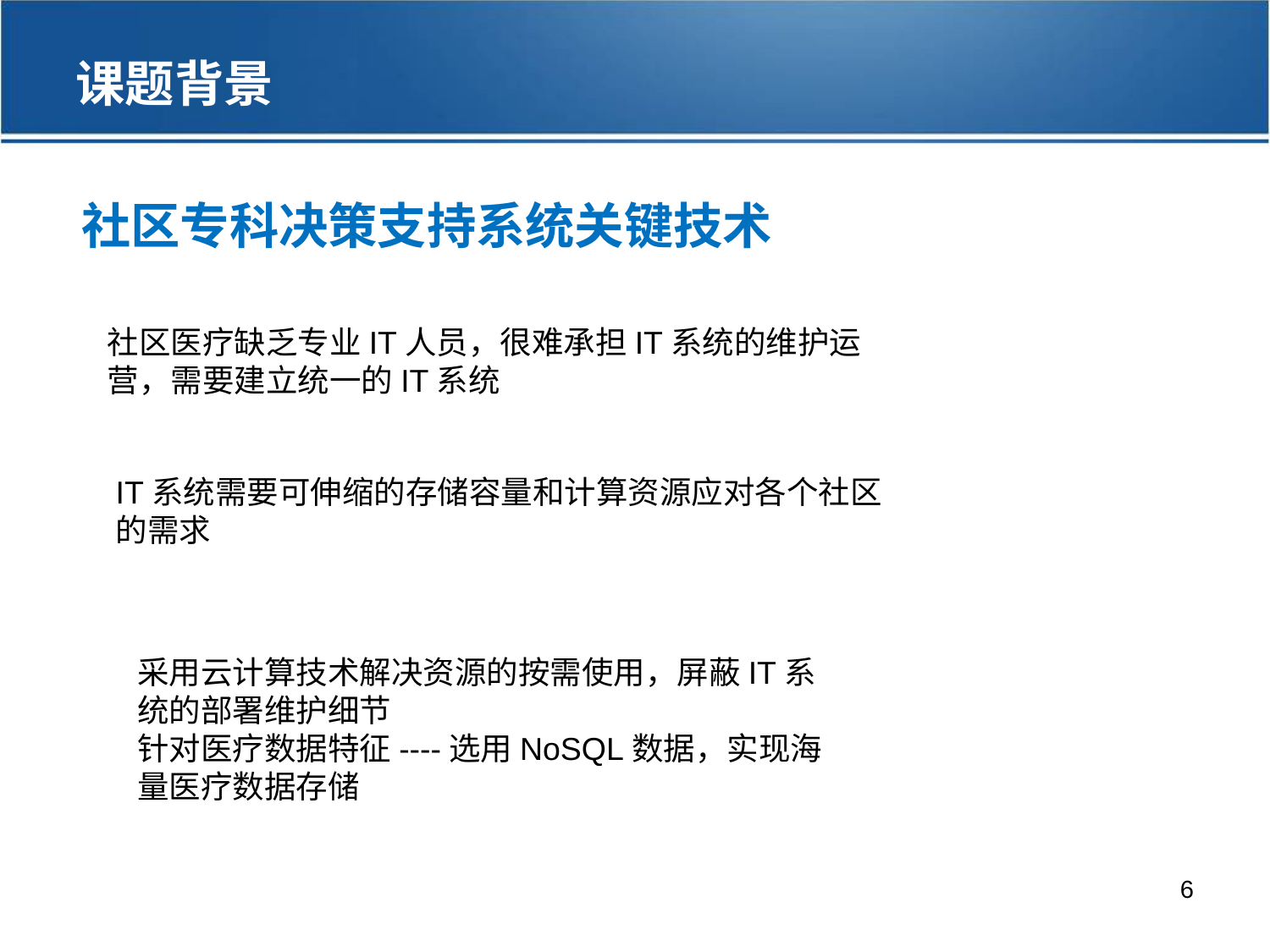

课题背景
社区专科决策支持系统关键技术
社区医疗缺乏专业IT人员，很难承担IT系统的维护运营，需要建立统一的IT系统
IT系统需要可伸缩的存储容量和计算资源应对各个社区的需求
采用云计算技术解决资源的按需使用，屏蔽IT系统的部署维护细节
针对医疗数据特征----选用NoSQL数据，实现海量医疗数据存储
6